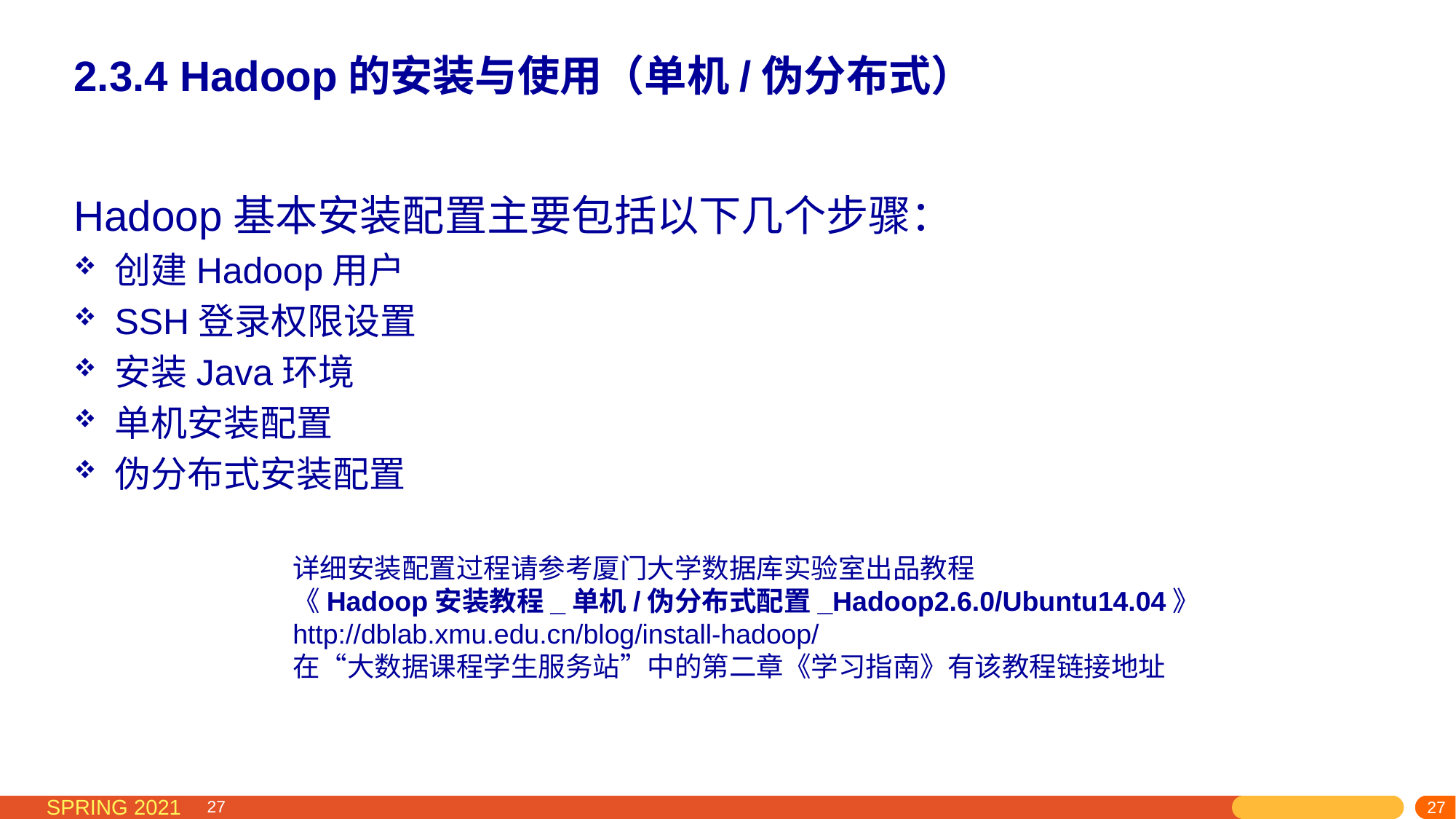

# 2.3.4 Hadoop的安装与使用（单机/伪分布式）
Hadoop基本安装配置主要包括以下几个步骤：
创建Hadoop用户
SSH登录权限设置
安装Java环境
单机安装配置
伪分布式安装配置

详细安装配置过程请参考厦门大学数据库实验室出品教程
《Hadoop安装教程_单机/伪分布式配置_Hadoop2.6.0/Ubuntu14.04》
http://dblab.xmu.edu.cn/blog/install-hadoop/
在“大数据课程学生服务站”中的第二章《学习指南》有该教程链接地址